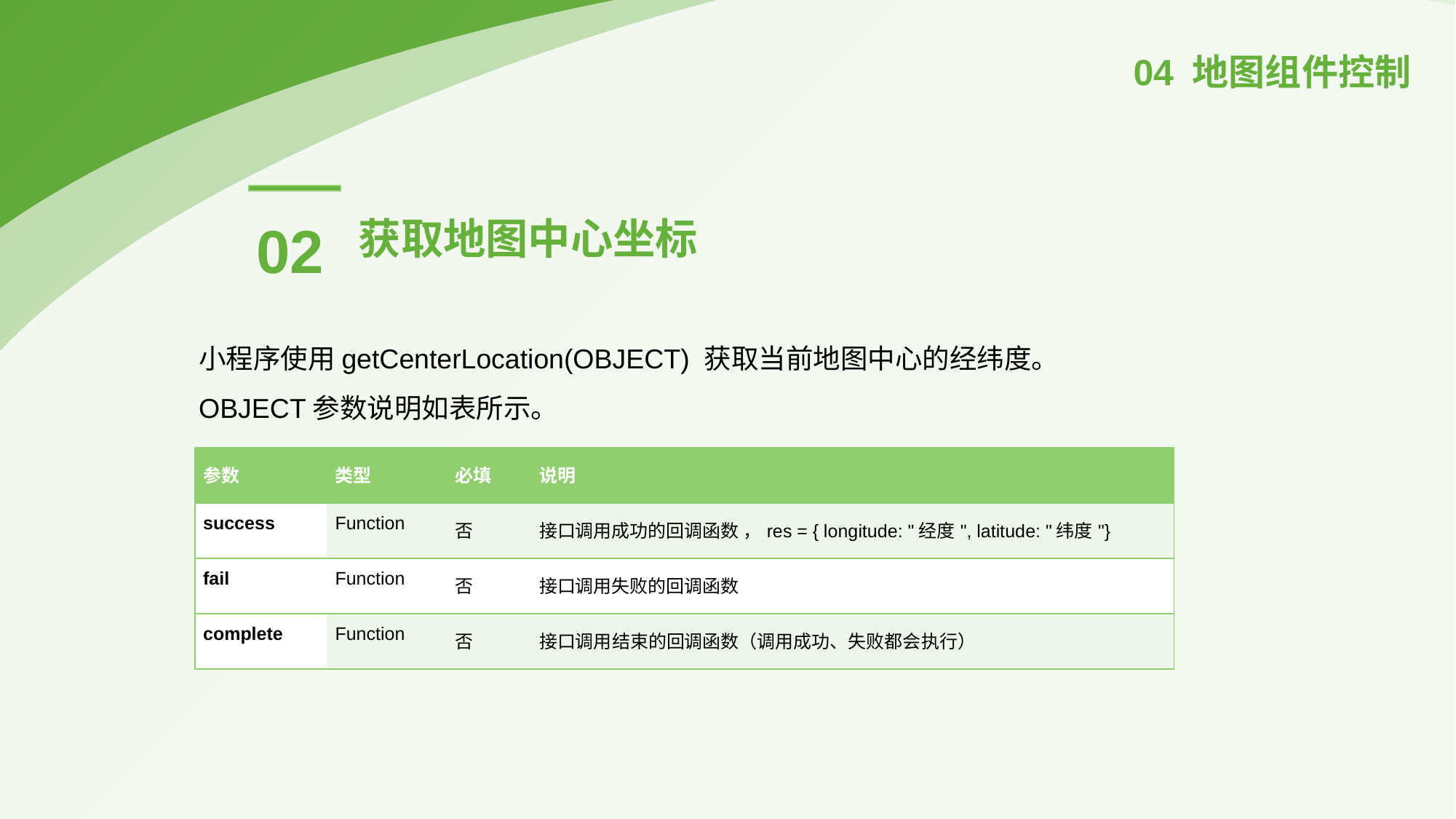

04 地图组件控制
02

获取地图中心坐标
小程序使用getCenterLocation(OBJECT) 获取当前地图中心的经纬度。
OBJECT参数说明如表所示。
| 参数 | 类型 | 必填 | 说明 |
| --- | --- | --- | --- |
| success | Function | 否 | 接口调用成功的回调函数 ，res = { longitude: "经度", latitude: "纬度"} |
| fail | Function | 否 | 接口调用失败的回调函数 |
| complete | Function | 否 | 接口调用结束的回调函数（调用成功、失败都会执行） |